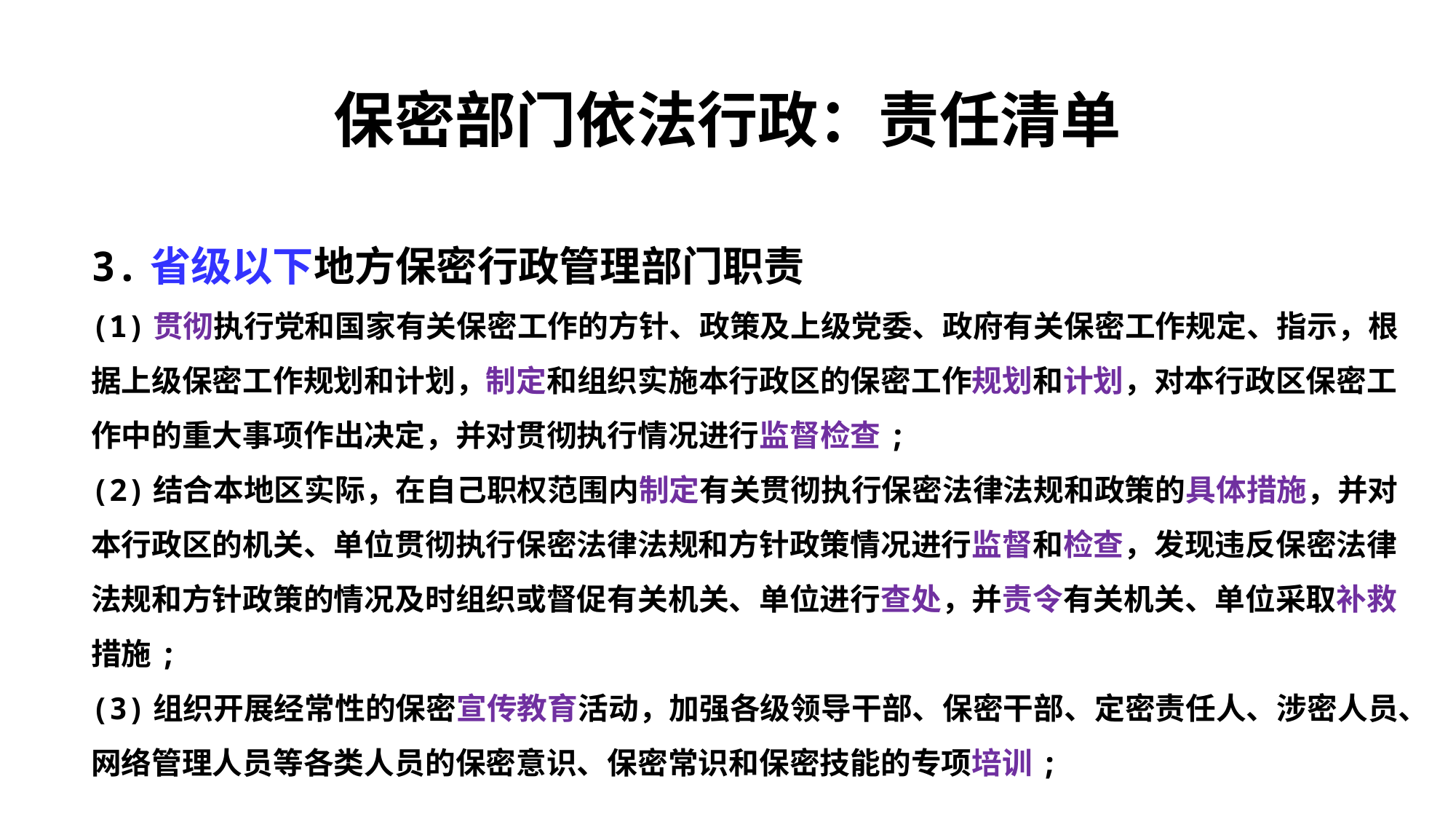

# 保密部门依法行政：责任清单
3.省级以下地方保密行政管理部门职责
(1)贯彻执行党和国家有关保密工作的方针、政策及上级党委、政府有关保密工作规定、指示，根据上级保密工作规划和计划，制定和组织实施本行政区的保密工作规划和计划，对本行政区保密工作中的重大事项作出决定，并对贯彻执行情况进行监督检查;
(2)结合本地区实际，在自己职权范围内制定有关贯彻执行保密法律法规和政策的具体措施，并对本行政区的机关、单位贯彻执行保密法律法规和方针政策情况进行监督和检查，发现违反保密法律法规和方针政策的情况及时组织或督促有关机关、单位进行查处，并责令有关机关、单位采取补救措施;
(3)组织开展经常性的保密宣传教育活动，加强各级领导干部、保密干部、定密责任人、涉密人员、网络管理人员等各类人员的保密意识、保密常识和保密技能的专项培训;